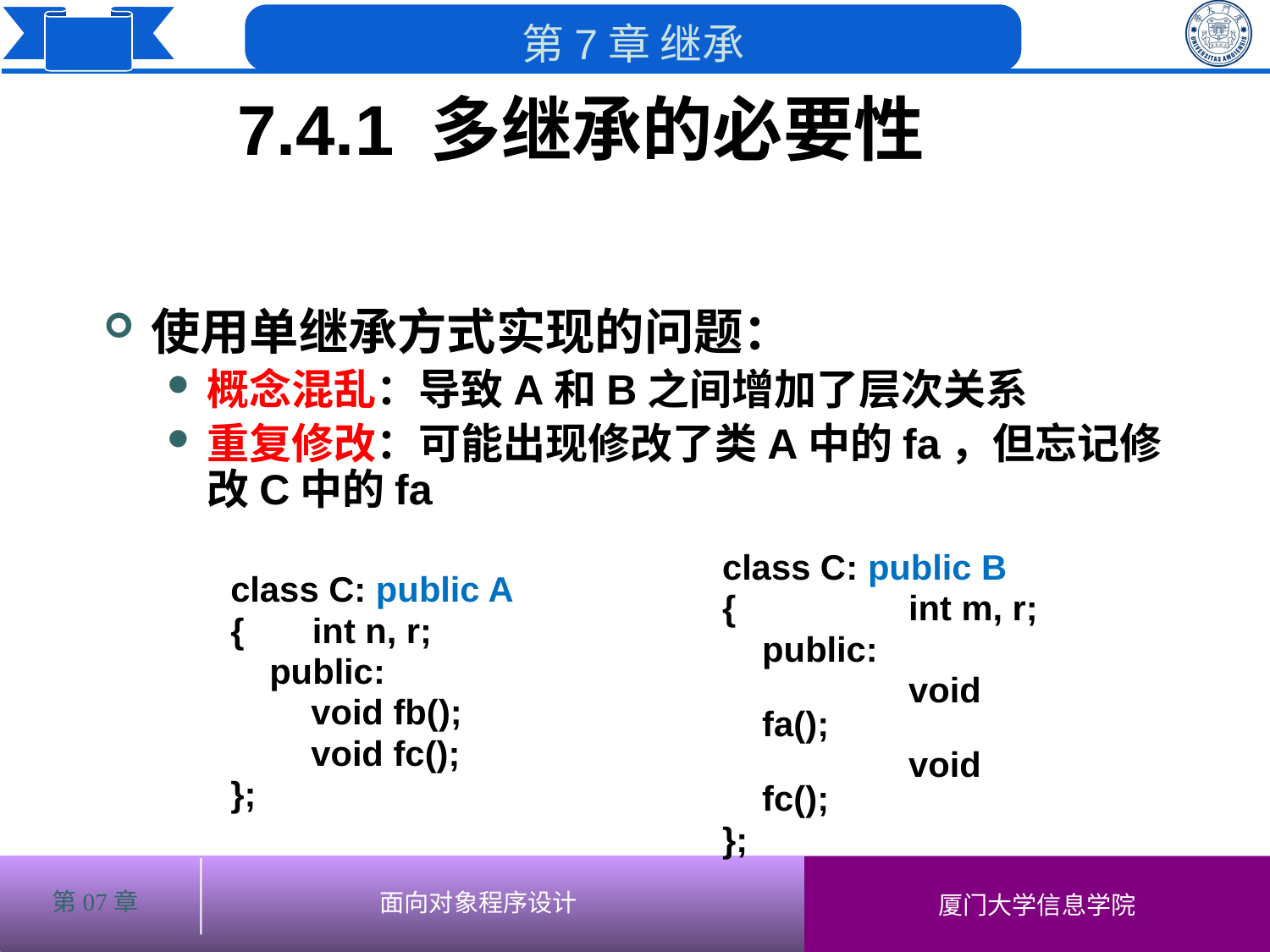

7.4.1 多继承的必要性
# 使用单继承方式实现的问题：
概念混乱：导致A和B之间增加了层次关系
重复修改：可能出现修改了类A中的fa，但忘记修改C中的fa

class C: public A
{       int n, r;
    public:
	     void fb();
	     void fc();
};
class C: public B
{		  int m, r;
	public:
		  void fa();
		  void fc();
};
4